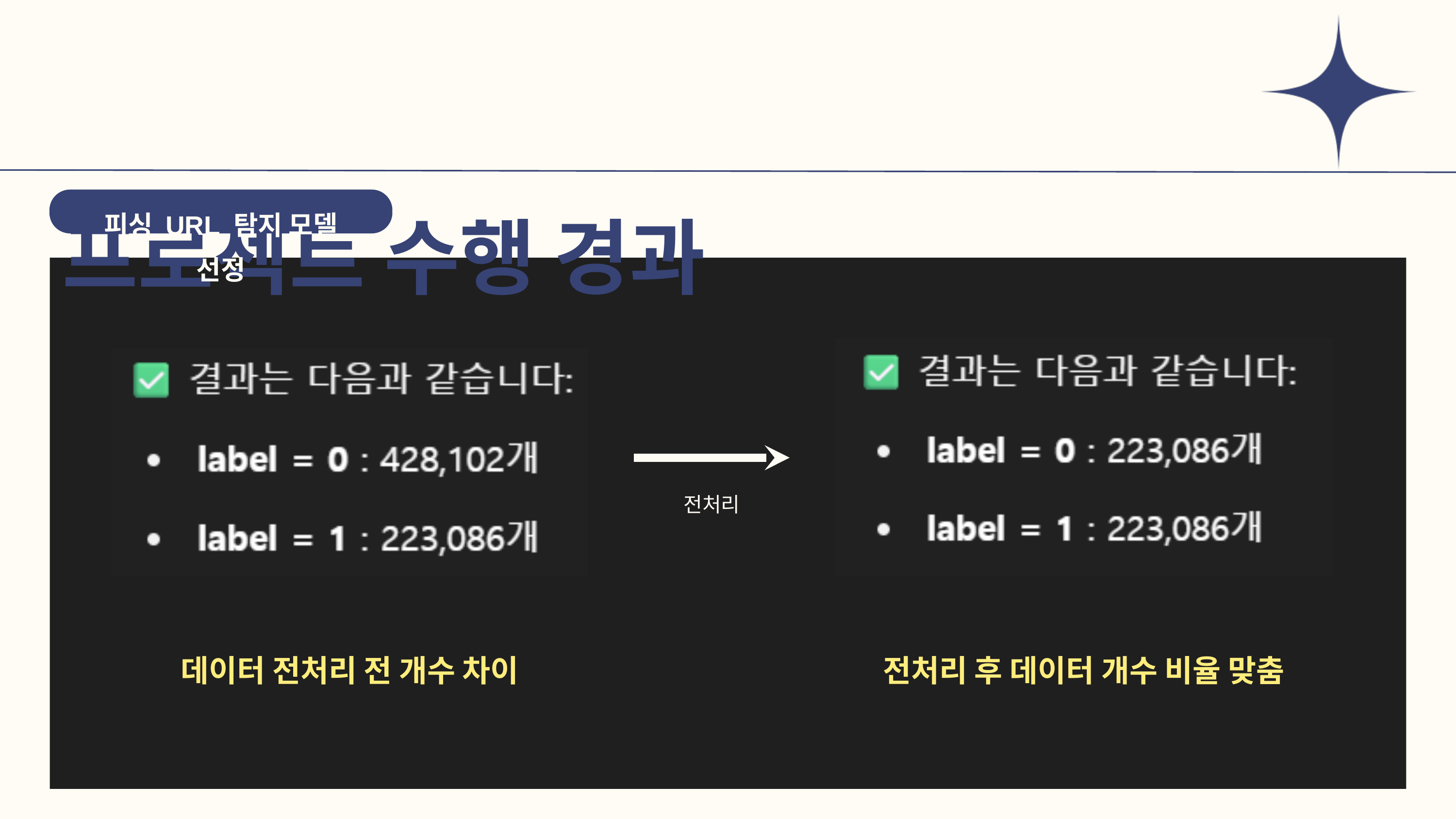

프로젝트 수행 경과

피싱 URL 탐지 모델 선정

전처리
데이터 전처리 전 개수 차이
전처리 후 데이터 개수 비율 맞춤